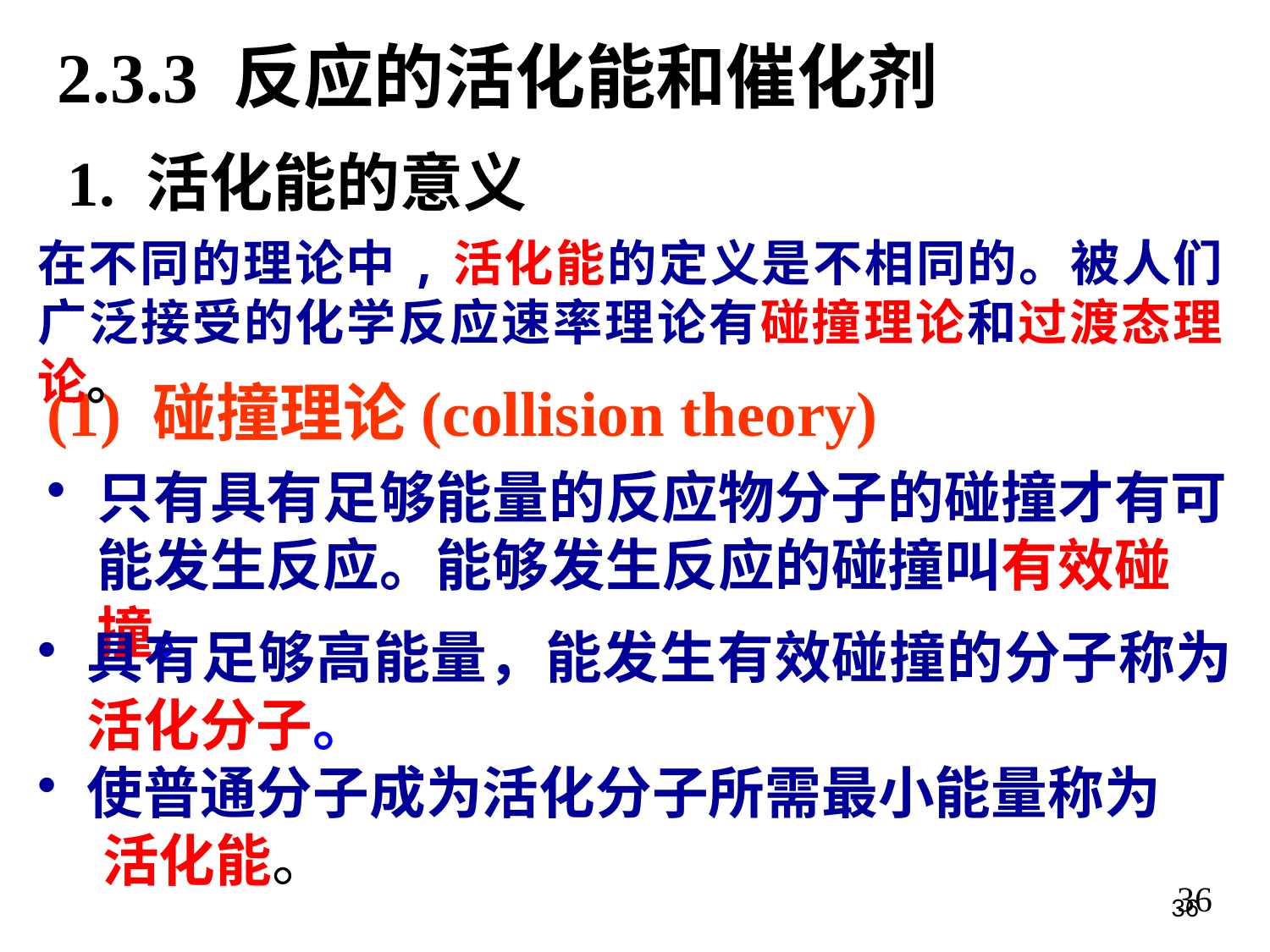

2.3.3 反应的活化能和催化剂
1. 活化能的意义
在不同的理论中,活化能的定义是不相同的。被人们广泛接受的化学反应速率理论有碰撞理论和过渡态理论。
(1) 碰撞理论(collision theory)
只有具有足够能量的反应物分子的碰撞才有可能发生反应。能够发生反应的碰撞叫有效碰撞。
具有足够高能量，能发生有效碰撞的分子称为活化分子。
使普通分子成为活化分子所需最小能量称为
    活化能。
36